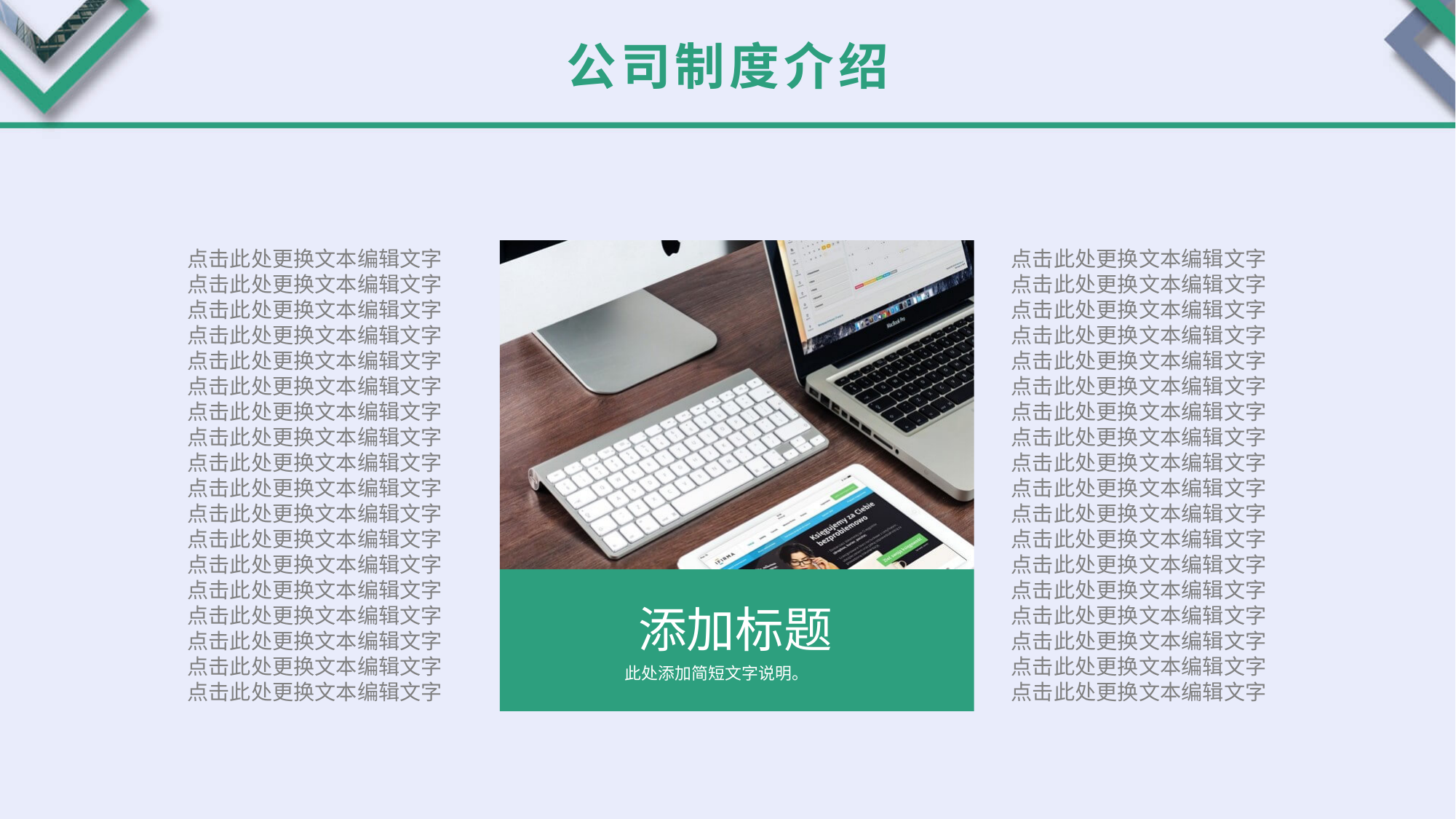

公司制度介绍
点击此处更换文本编辑文字
点击此处更换文本编辑文字
点击此处更换文本编辑文字
点击此处更换文本编辑文字
点击此处更换文本编辑文字
点击此处更换文本编辑文字
点击此处更换文本编辑文字
点击此处更换文本编辑文字
点击此处更换文本编辑文字
点击此处更换文本编辑文字
点击此处更换文本编辑文字
点击此处更换文本编辑文字
点击此处更换文本编辑文字
点击此处更换文本编辑文字
点击此处更换文本编辑文字
点击此处更换文本编辑文字
点击此处更换文本编辑文字
点击此处更换文本编辑文字

点击此处更换文本编辑文字
点击此处更换文本编辑文字
点击此处更换文本编辑文字
点击此处更换文本编辑文字
点击此处更换文本编辑文字
点击此处更换文本编辑文字
点击此处更换文本编辑文字
点击此处更换文本编辑文字
点击此处更换文本编辑文字
点击此处更换文本编辑文字
点击此处更换文本编辑文字
点击此处更换文本编辑文字
点击此处更换文本编辑文字
点击此处更换文本编辑文字
点击此处更换文本编辑文字
点击此处更换文本编辑文字
点击此处更换文本编辑文字
点击此处更换文本编辑文字

添加标题
此处添加简短文字说明。